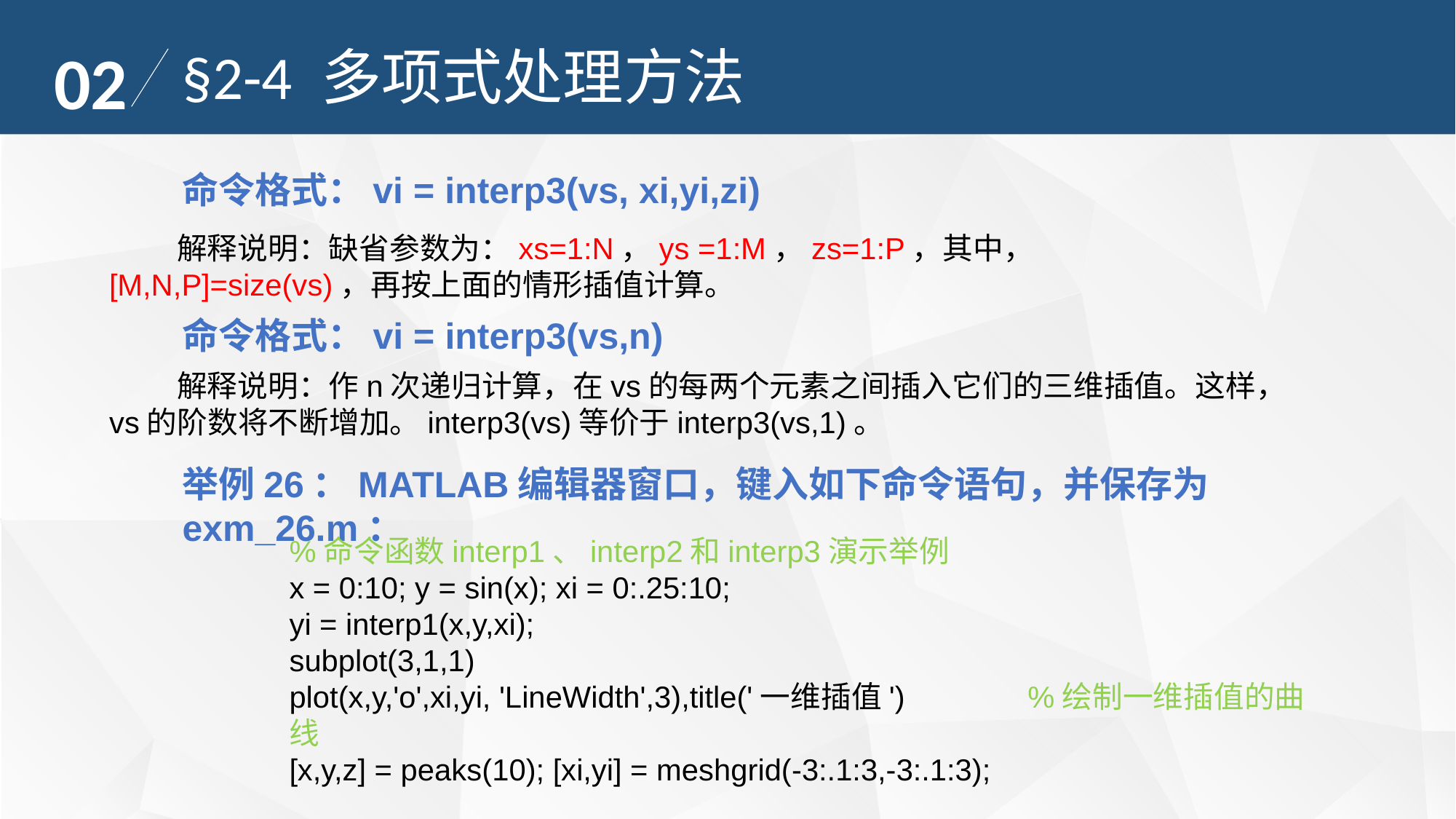

02
§2-4 多项式处理方法
命令格式：vi = interp3(vs, xi,yi,zi)
         解释说明：缺省参数为：xs=1:N，ys =1:M，zs=1:P，其中，[M,N,P]=size(vs)，再按上面的情形插值计算。
命令格式：vi = interp3(vs,n)
         解释说明：作n次递归计算，在vs的每两个元素之间插入它们的三维插值。这样，vs的阶数将不断增加。interp3(vs)等价于interp3(vs,1)。
举例26：MATLAB编辑器窗口，键入如下命令语句，并保存为exm_26.m：
%命令函数interp1、interp2和interp3演示举例
x = 0:10; y = sin(x); xi = 0:.25:10;
yi = interp1(x,y,xi);
subplot(3,1,1)
plot(x,y,'o',xi,yi, 'LineWidth',3),title('一维插值')	          %绘制一维插值的曲线
[x,y,z] = peaks(10); [xi,yi] = meshgrid(-3:.1:3,-3:.1:3);